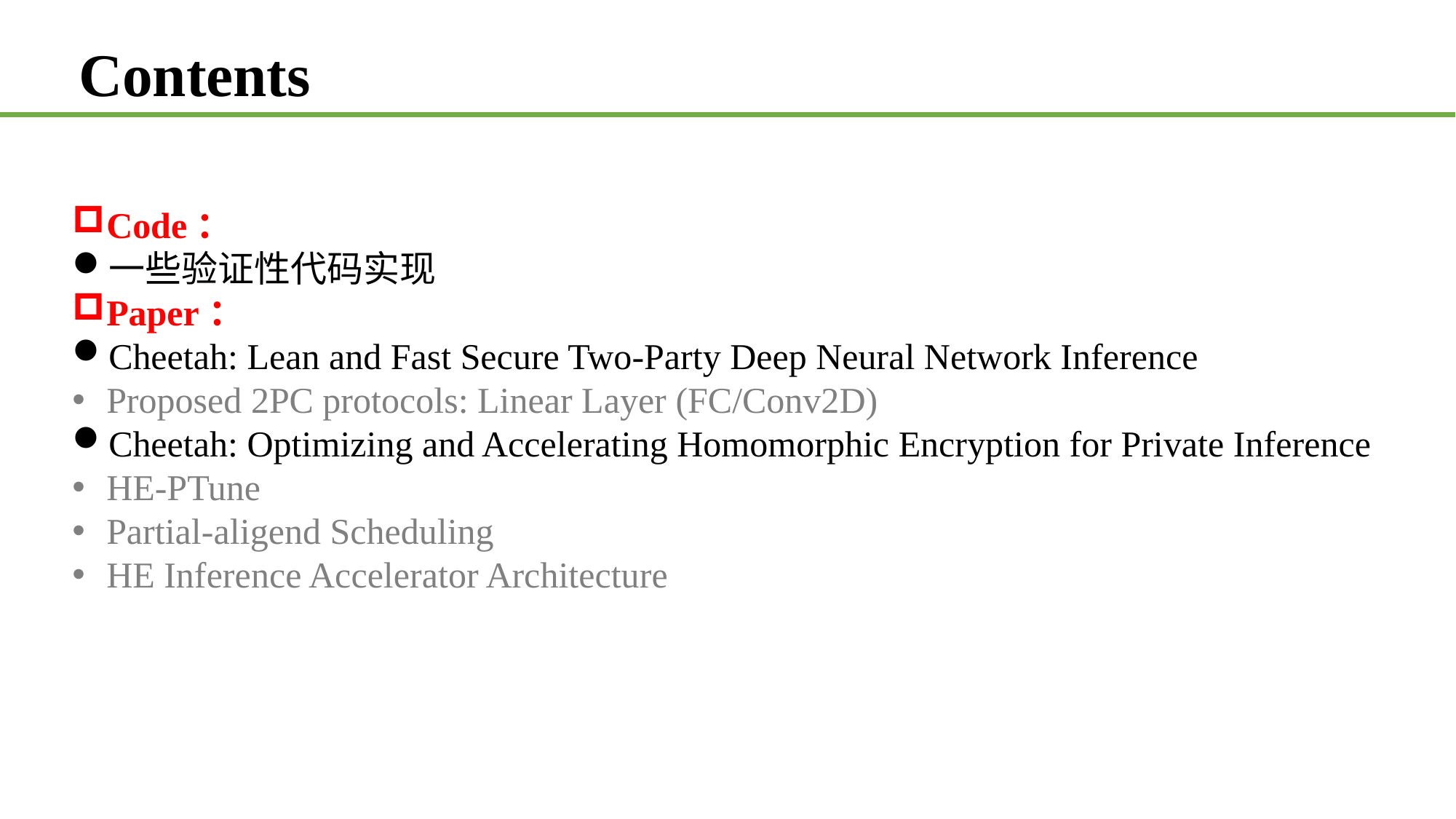

Contents
Code：
一些验证性代码实现
Paper：
Cheetah: Lean and Fast Secure Two-Party Deep Neural Network Inference
Proposed 2PC protocols: Linear Layer (FC/Conv2D)
Cheetah: Optimizing and Accelerating Homomorphic Encryption for Private Inference
HE-PTune
Partial-aligend Scheduling
HE Inference Accelerator Architecture